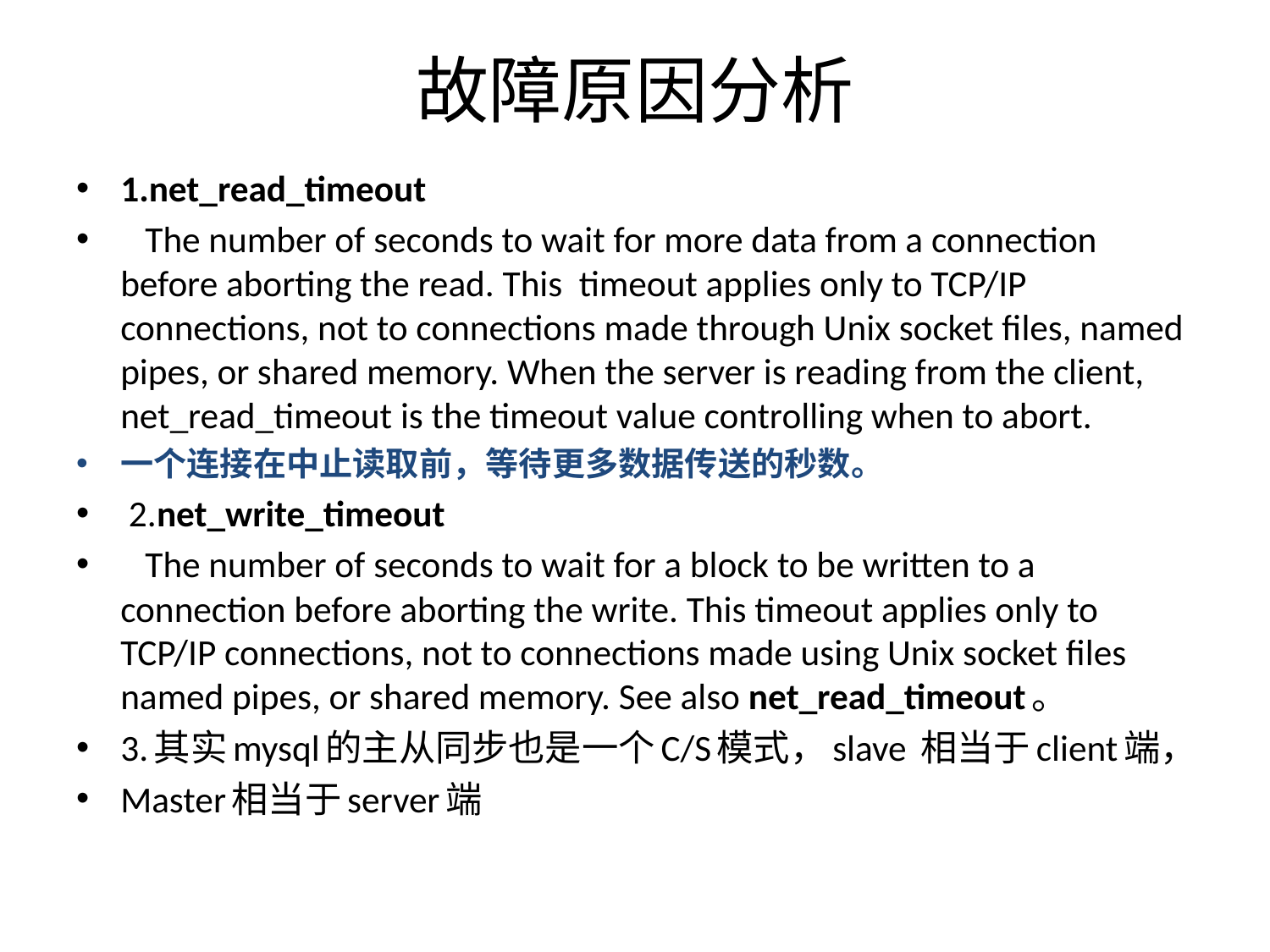

# 故障原因分析
1.net_read_timeout
   The number of seconds to wait for more data from a connection before aborting the read. This  timeout applies only to TCP/IP connections, not to connections made through Unix socket files, named pipes, or shared memory. When the server is reading from the client, net_read_timeout is the timeout value controlling when to abort.
一个连接在中止读取前，等待更多数据传送的秒数。
 2.net_write_timeout
   The number of seconds to wait for a block to be written to a connection before aborting the write. This timeout applies only to TCP/IP connections, not to connections made using Unix socket files named pipes, or shared memory. See also net_read_timeout。
3.其实mysql的主从同步也是一个C/S模式，slave 相当于client端，
Master相当于server端